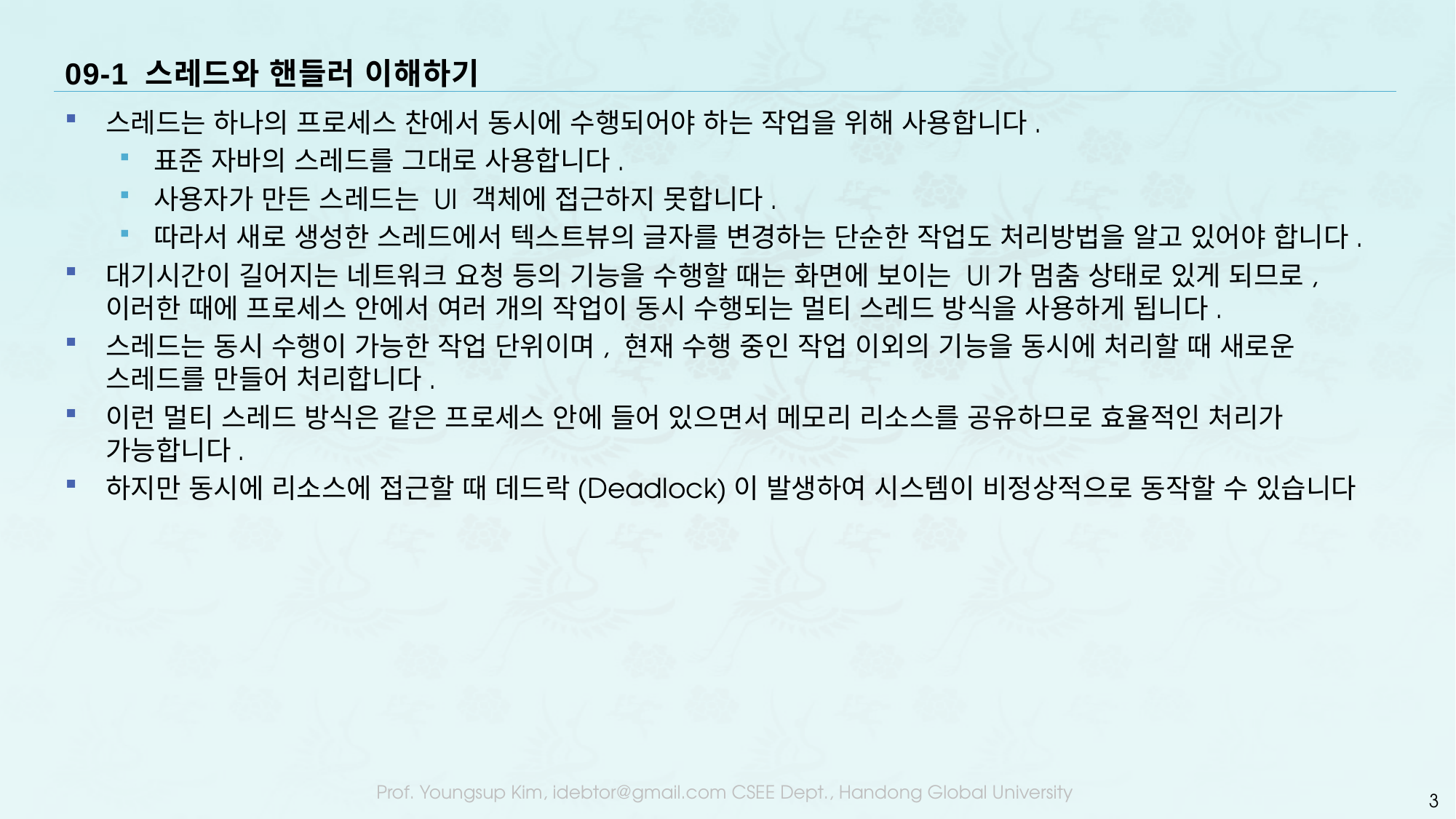

# 09-1 스레드와 핸들러 이해하기
스레드는 하나의 프로세스 찬에서 동시에 수행되어야 하는 작업을 위해 사용합니다.
표준 자바의 스레드를 그대로 사용합니다.
사용자가 만든 스레드는 UI 객체에 접근하지 못합니다.
따라서 새로 생성한 스레드에서 텍스트뷰의 글자를 변경하는 단순한 작업도 처리방법을 알고 있어야 합니다.
대기시간이 길어지는 네트워크 요청 등의 기능을 수행할 때는 화면에 보이는 UI가 멈춤 상태로 있게 되므로, 이러한 때에 프로세스 안에서 여러 개의 작업이 동시 수행되는 멀티 스레드 방식을 사용하게 됩니다.
스레드는 동시 수행이 가능한 작업 단위이며, 현재 수행 중인 작업 이외의 기능을 동시에 처리할 때 새로운 스레드를 만들어 처리합니다.
이런 멀티 스레드 방식은 같은 프로세스 안에 들어 있으면서 메모리 리소스를 공유하므로 효율적인 처리가 가능합니다.
하지만 동시에 리소스에 접근할 때 데드락(Deadlock)이 발생하여 시스템이 비정상적으로 동작할 수 있습니다
3